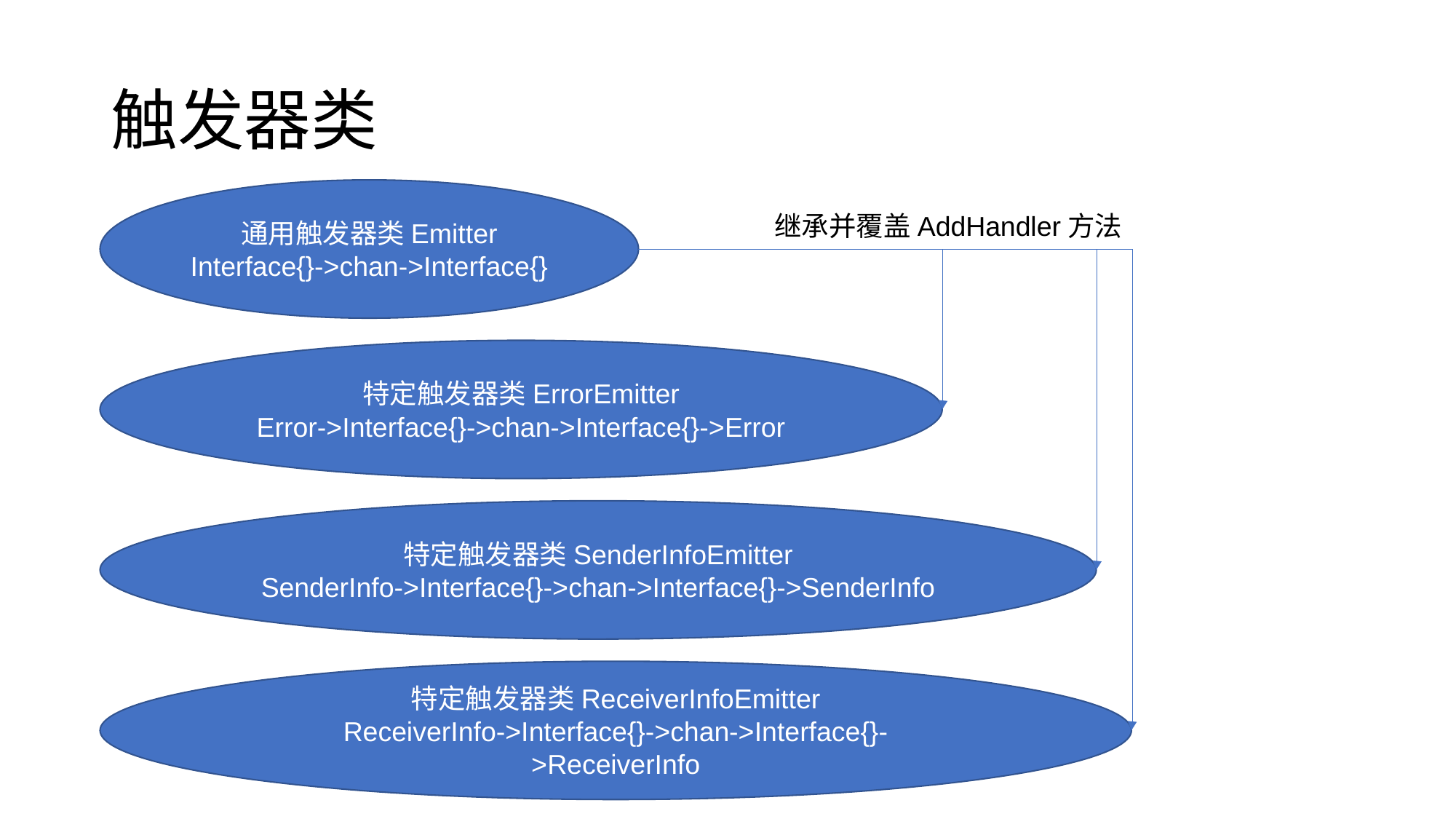

# 触发器类
通用触发器类Emitter
Interface{}->chan->Interface{}
继承并覆盖AddHandler方法
特定触发器类ErrorEmitter
Error->Interface{}->chan->Interface{}->Error
特定触发器类SenderInfoEmitter
SenderInfo->Interface{}->chan->Interface{}->SenderInfo
特定触发器类ReceiverInfoEmitter
ReceiverInfo->Interface{}->chan->Interface{}->ReceiverInfo